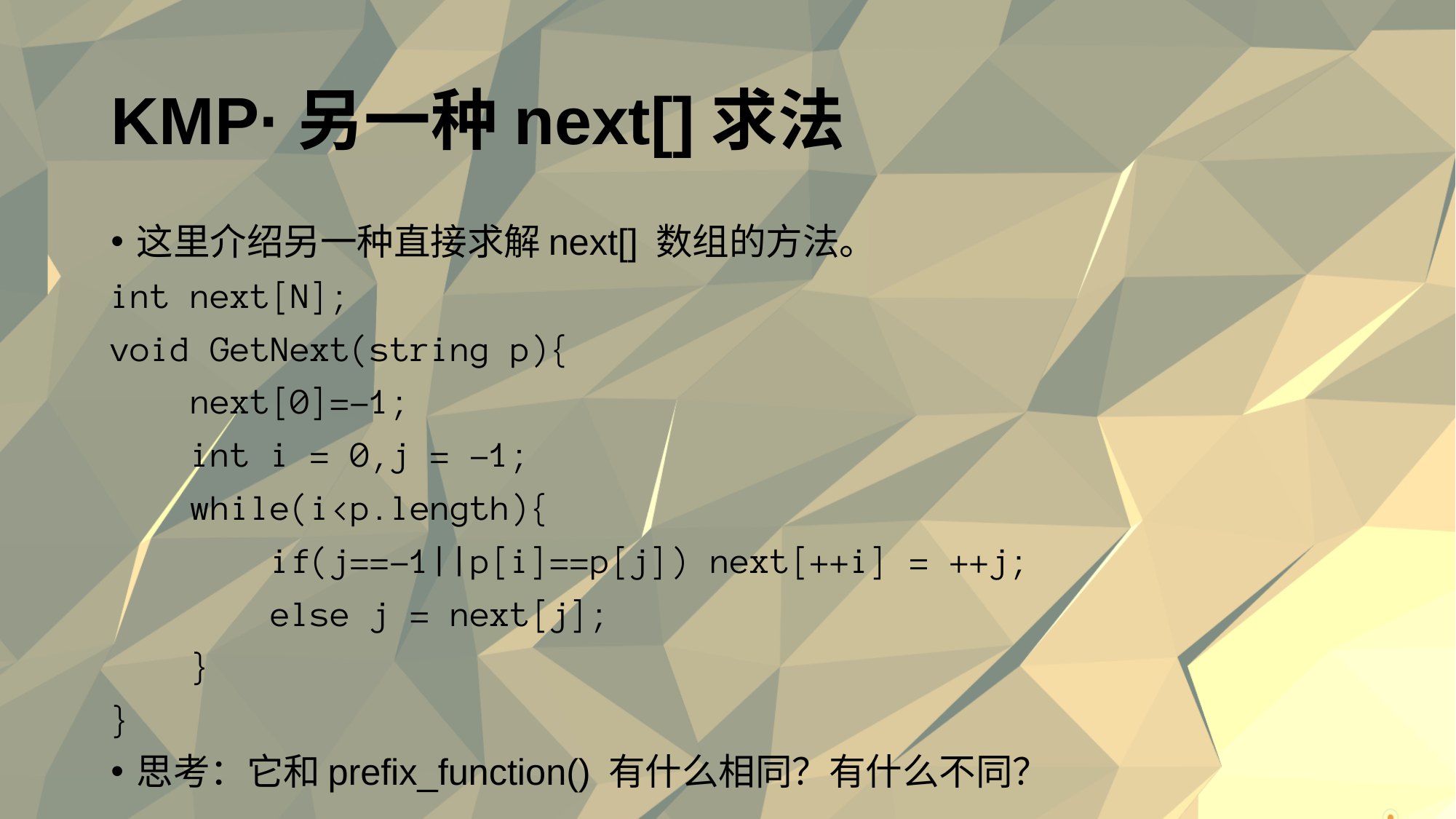

# KMP·另一种next[]求法
这里介绍另一种直接求解next[] 数组的方法。
int next[N];
void GetNext(string p){
    next[0]=-1;
    int i = 0,j = -1;
    while(i<p.length){
        if(j==-1||p[i]==p[j]) next[++i] = ++j;
        else j = next[j];
    }
}
思考：它和prefix_function() 有什么相同？有什么不同？